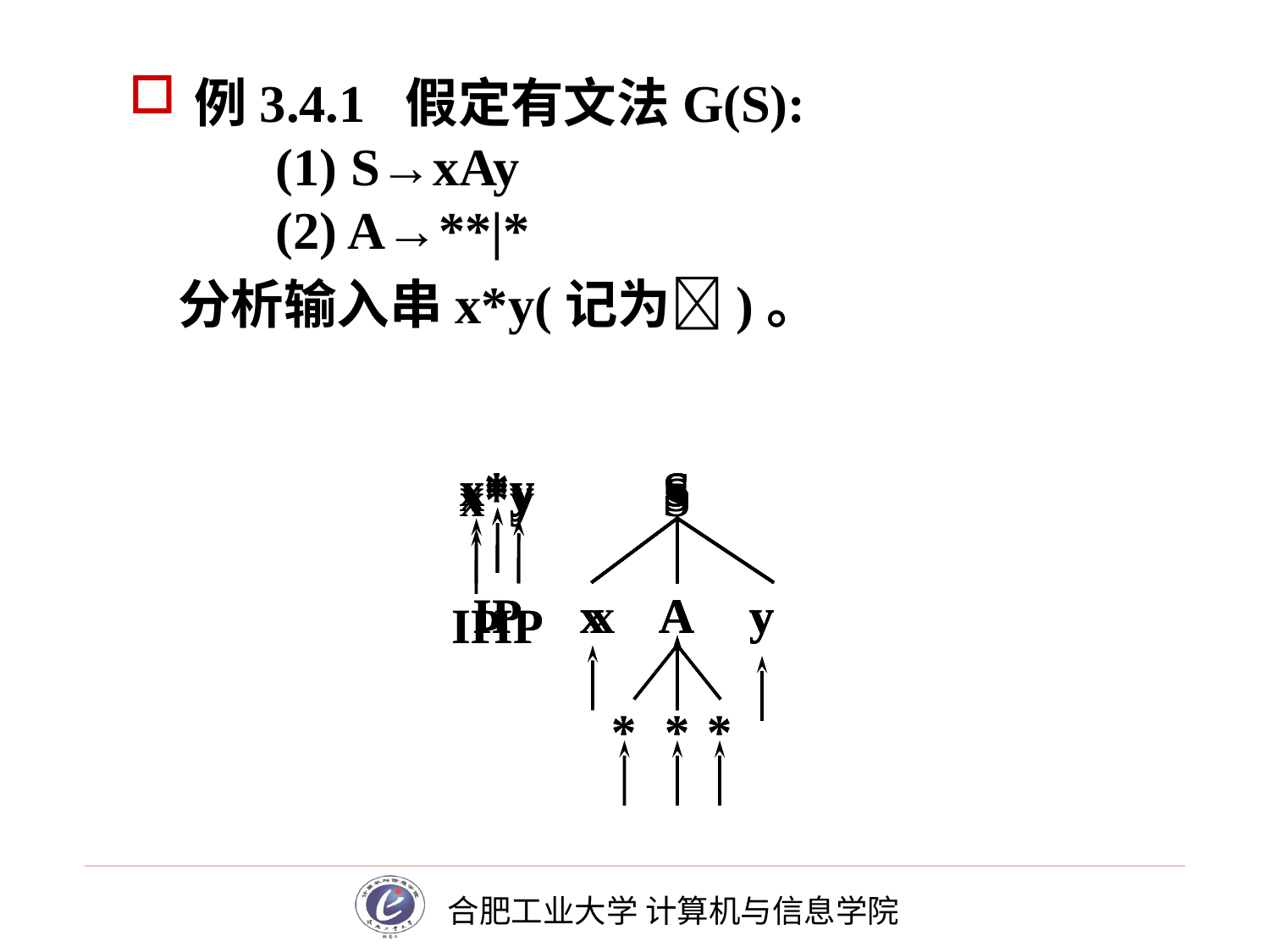

# 例3.4.1  假定有文法G(S):
           (1) S→xAy
           (2) A→**|*
   分析输入串x*y(记为α)。
x*y
S

IP
x
A
y

x*y
S

IP

x
A
y

*
*

x*y
S

IP

x
A
y

*
*

x*y
S

IP

x
A
y

*

x*y
S

IP

x
A
y

*
x*y
S

IP
x*y
S

IP

x
A
y